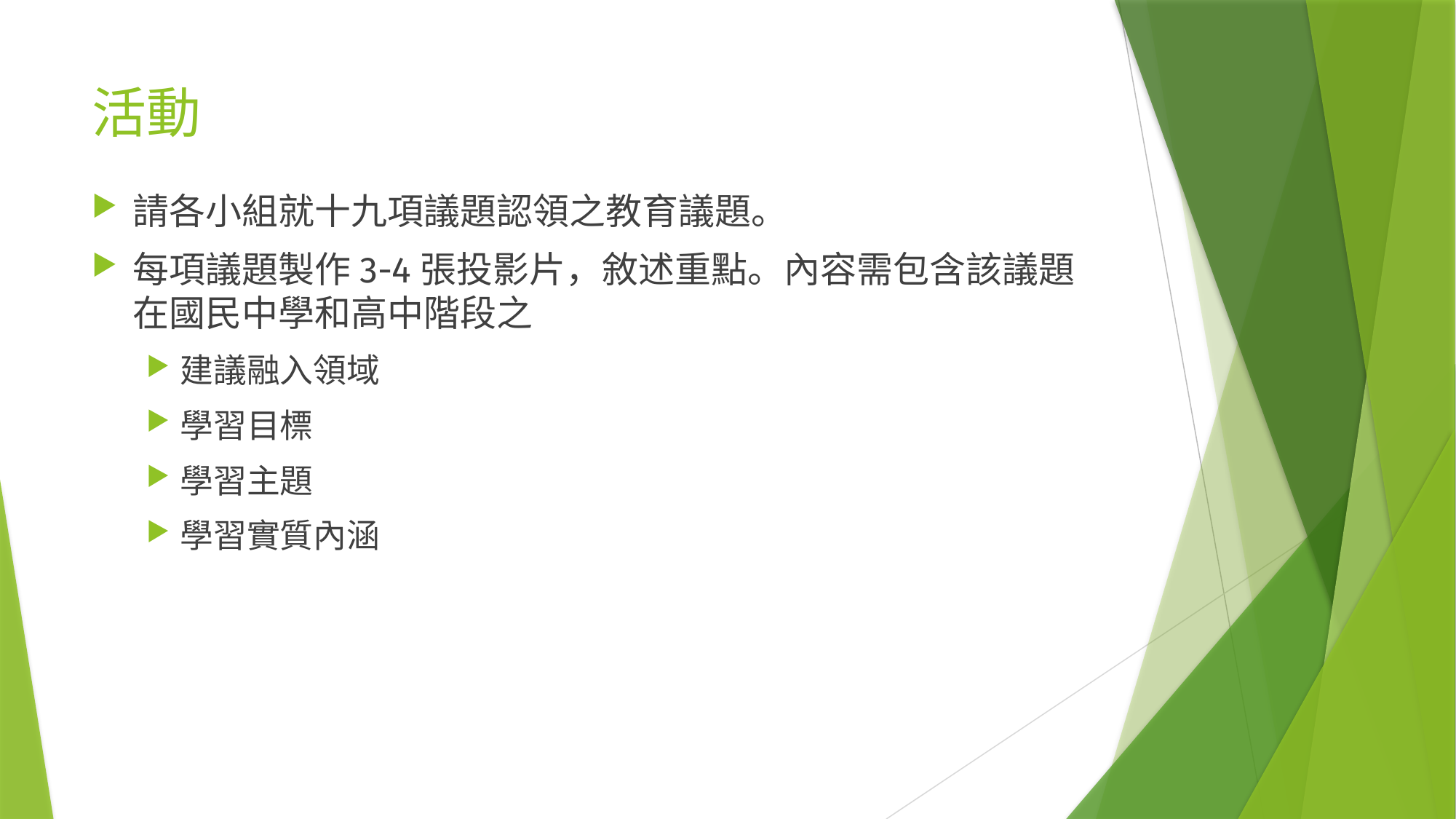

# 活動
請各小組就十九項議題認領之教育議題。
每項議題製作3-4張投影片，敘述重點。內容需包含該議題在國民中學和高中階段之
建議融入領域
學習目標
學習主題
學習實質內涵